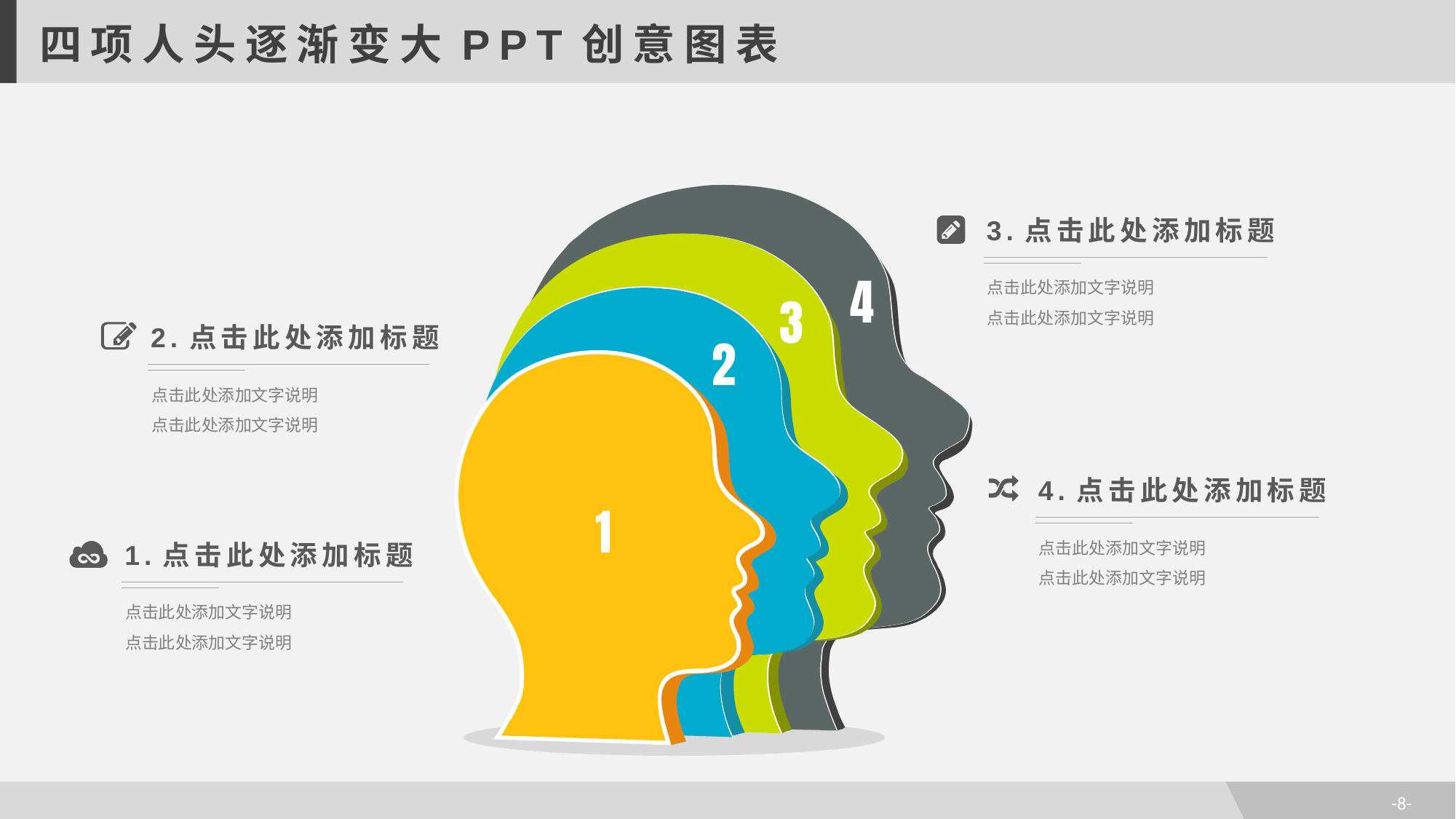

四项人头逐渐变大PPT创意图表

3.点击此处添加标题

点击此处添加文字说明
点击此处添加文字说明
4
3
2.点击此处添加标题

点击此处添加文字说明
点击此处添加文字说明
2
4.点击此处添加标题

点击此处添加文字说明
点击此处添加文字说明
1
1.点击此处添加标题

点击此处添加文字说明
点击此处添加文字说明

-8-